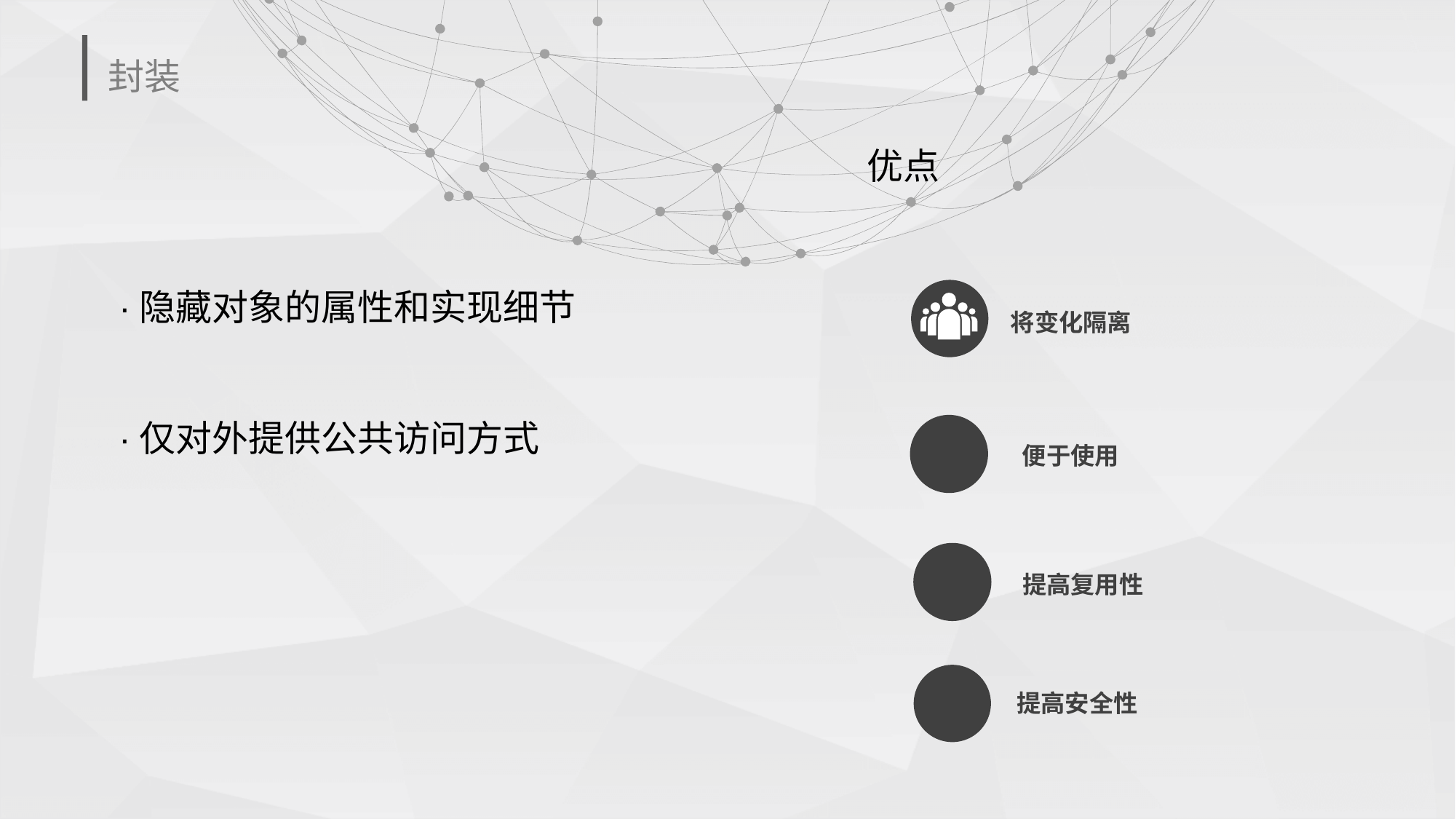

封装
优点
·隐藏对象的属性和实现细节

·仅对外提供公共访问方式

 将变化隔离

便于使用

提高复用性

提高安全性